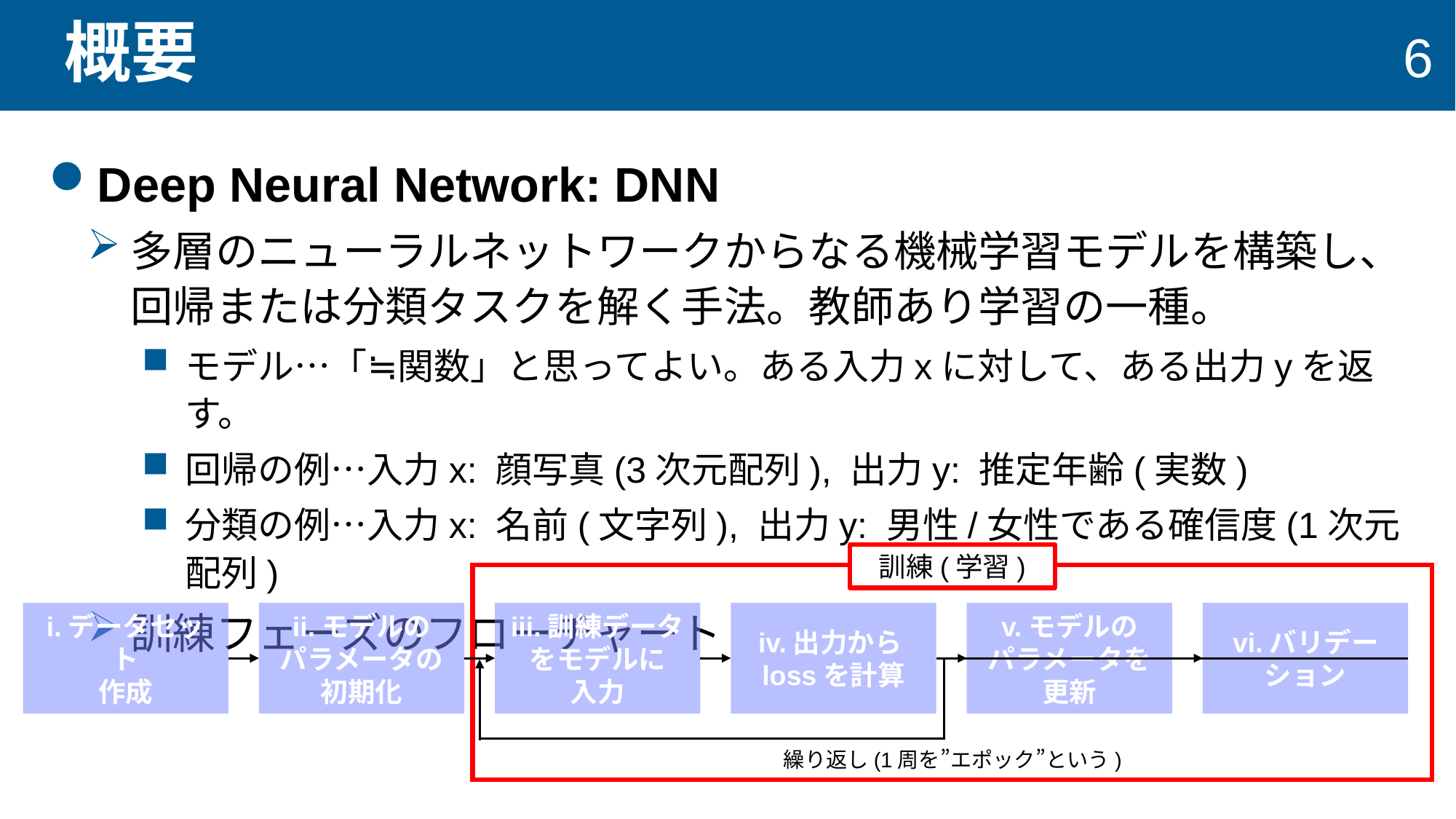

# 概要
6
Deep Neural Network: DNN
多層のニューラルネットワークからなる機械学習モデルを構築し、回帰または分類タスクを解く手法。教師あり学習の一種。
モデル…「≒関数」と思ってよい。ある入力xに対して、ある出力yを返す。
回帰の例…入力x: 顔写真(3次元配列), 出力y: 推定年齢(実数)
分類の例…入力x: 名前(文字列), 出力y: 男性/女性である確信度(1次元配列)
訓練フェーズのフローチャート

訓練(学習)

vi.バリデーション
iv.出力からlossを計算
v.モデルの
パラメータを更新
i.データセット
作成
ii.モデルの
パラメータの
初期化
iii.訓練データ
をモデルに
入力
繰り返し(1周を”エポック”という)